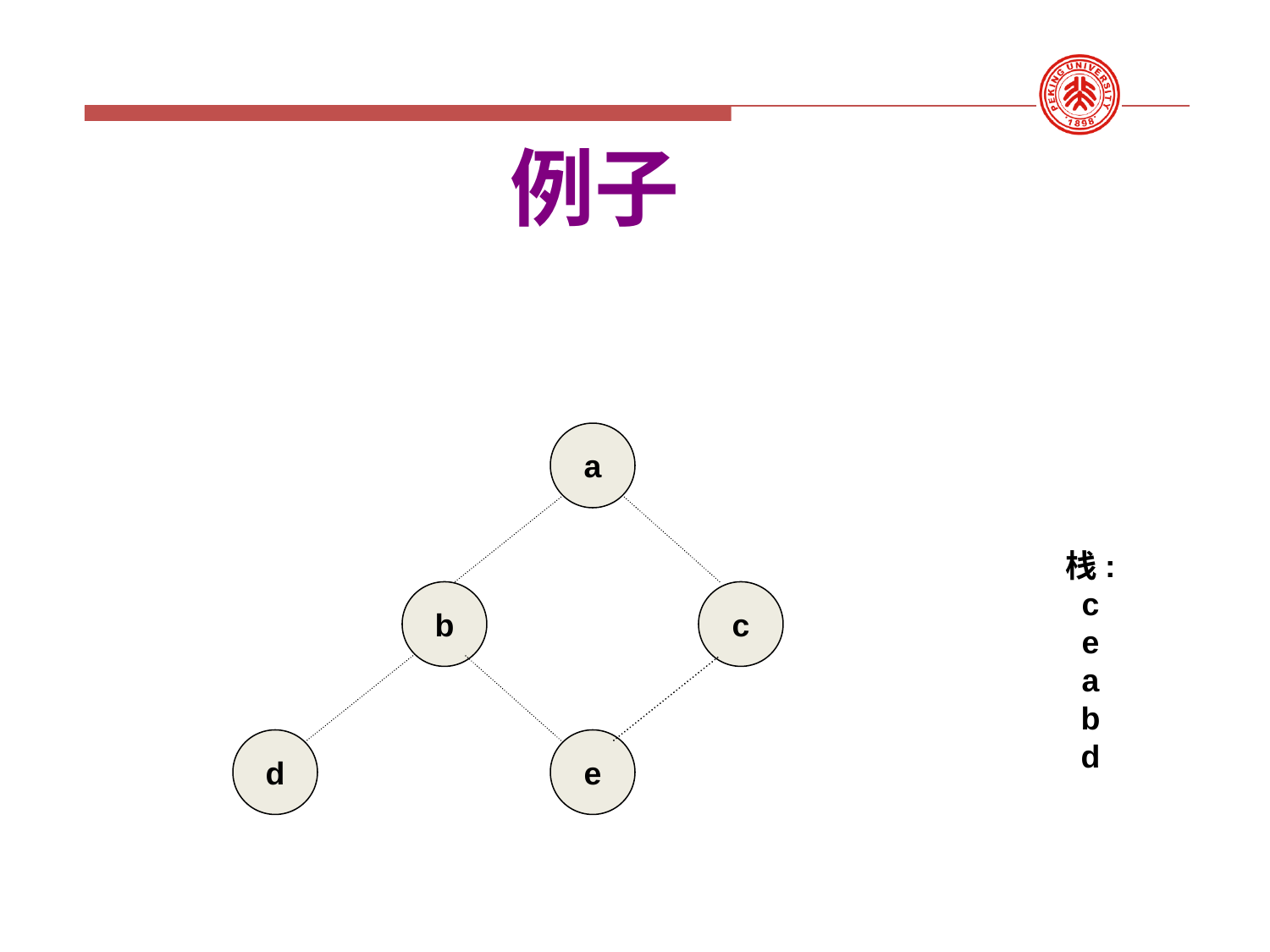

例子
a

栈:
c
e
a
b
d

b
c

d
e